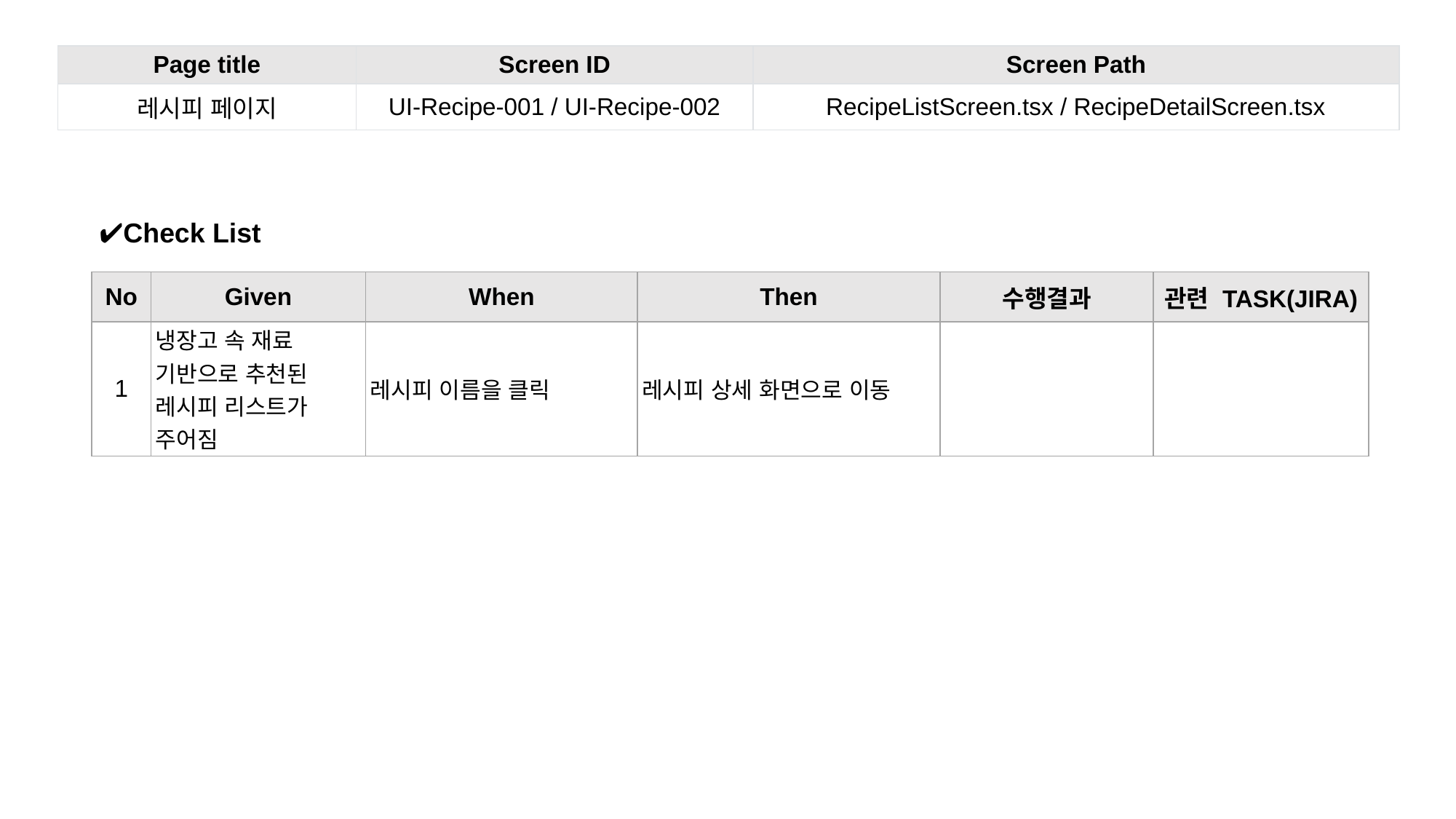

| Page title | Screen ID | Screen Path |
| --- | --- | --- |
| 레시피 페이지 | UI-Recipe-001 / UI-Recipe-002 | RecipeListScreen.tsx / RecipeDetailScreen.tsx |
✔Check List

| No | Given | When | Then | 수행결과 | 관련 TASK(JIRA) |
| --- | --- | --- | --- | --- | --- |
| 1 | 냉장고 속 재료 기반으로 추천된 레시피 리스트가 주어짐 | 레시피 이름을 클릭 | 레시피 상세 화면으로 이동 |  |  |